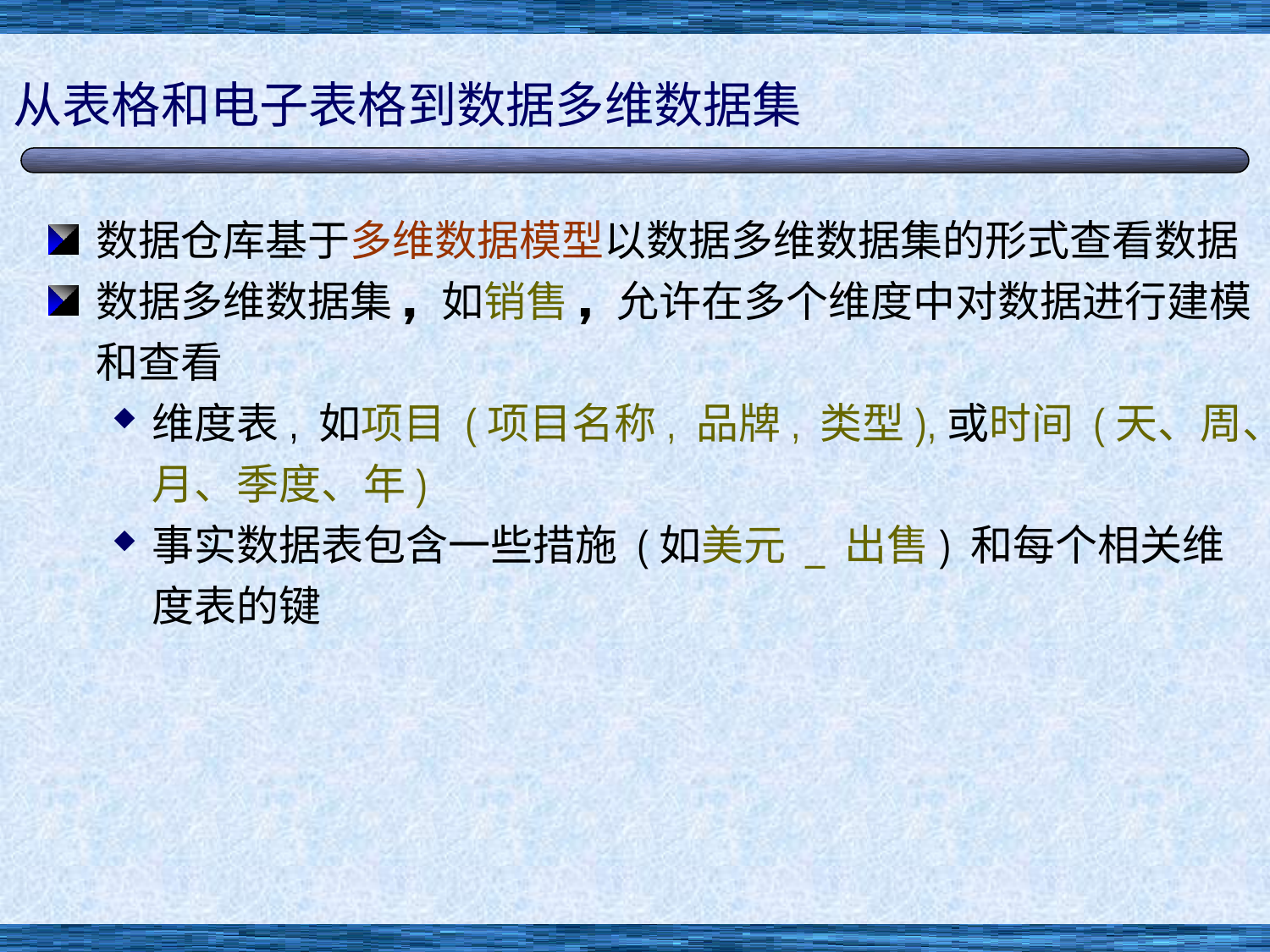

# 从表格和电子表格到数据多维数据集
数据仓库基于多维数据模型以数据多维数据集的形式查看数据
数据多维数据集, 如销售, 允许在多个维度中对数据进行建模和查看
维度表, 如项目 (项目名称, 品牌, 类型),或时间 (天、周、月、季度、年)
事实数据表包含一些措施 (如美元 _ 出售) 和每个相关维度表的键